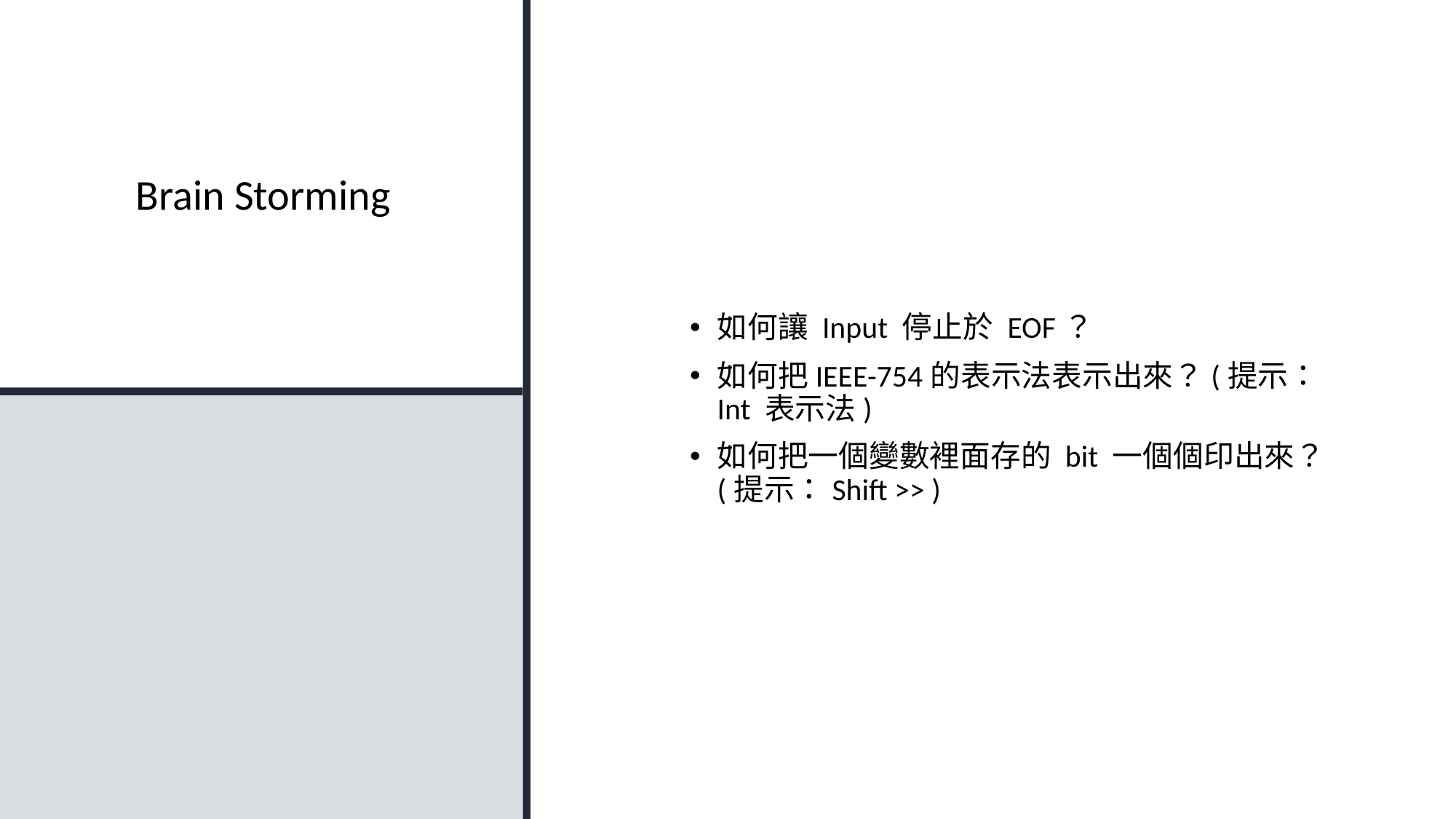

# Brain Storming
如何讓 Input 停止於 EOF？
如何把IEEE-754的表示法表示出來？(提示：Int 表示法)
如何把一個變數裡面存的 bit 一個個印出來？(提示：Shift >> )